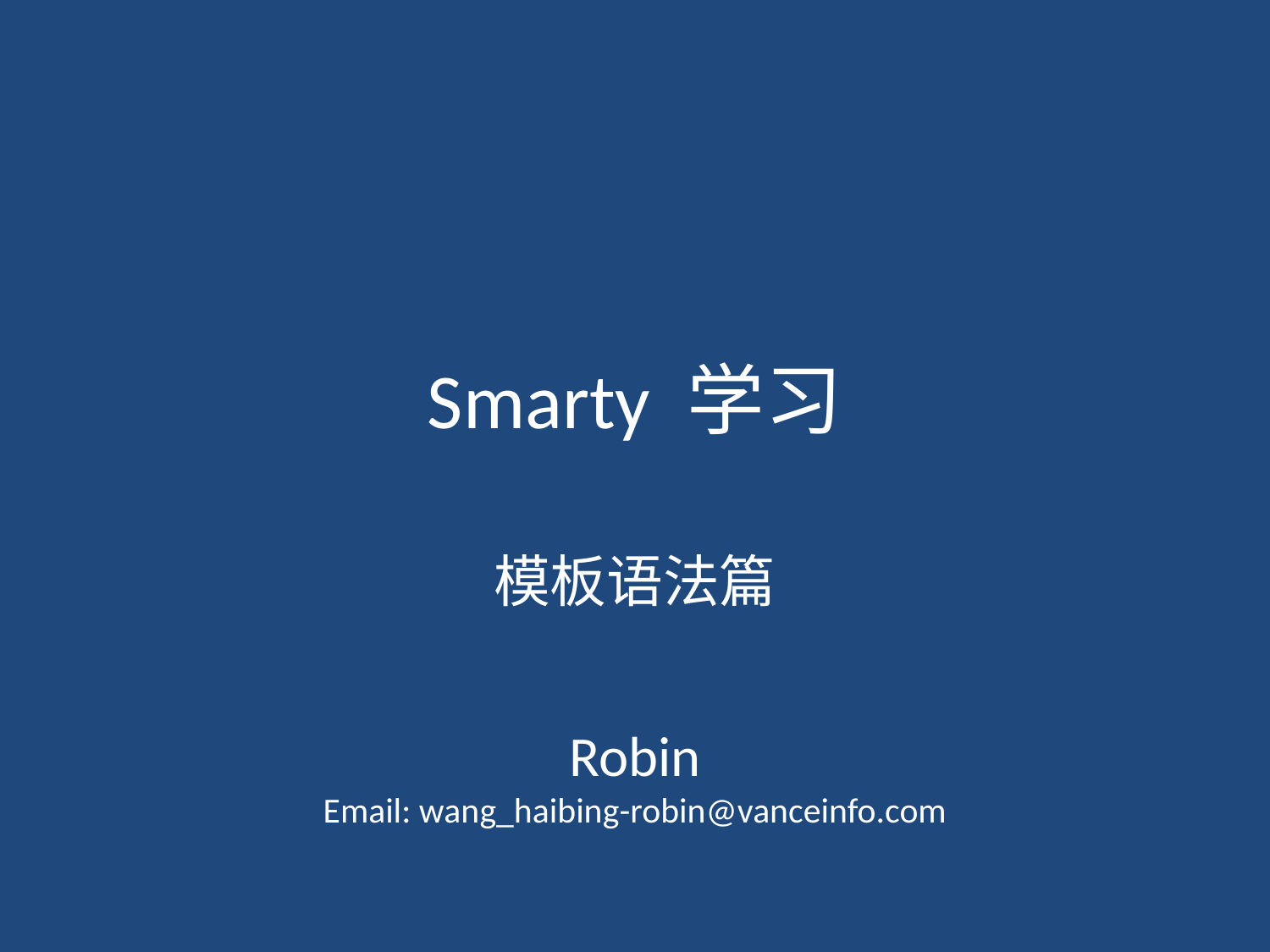

# Smarty 学习
模板语法篇
Robin
Email: wang_haibing-robin@vanceinfo.com